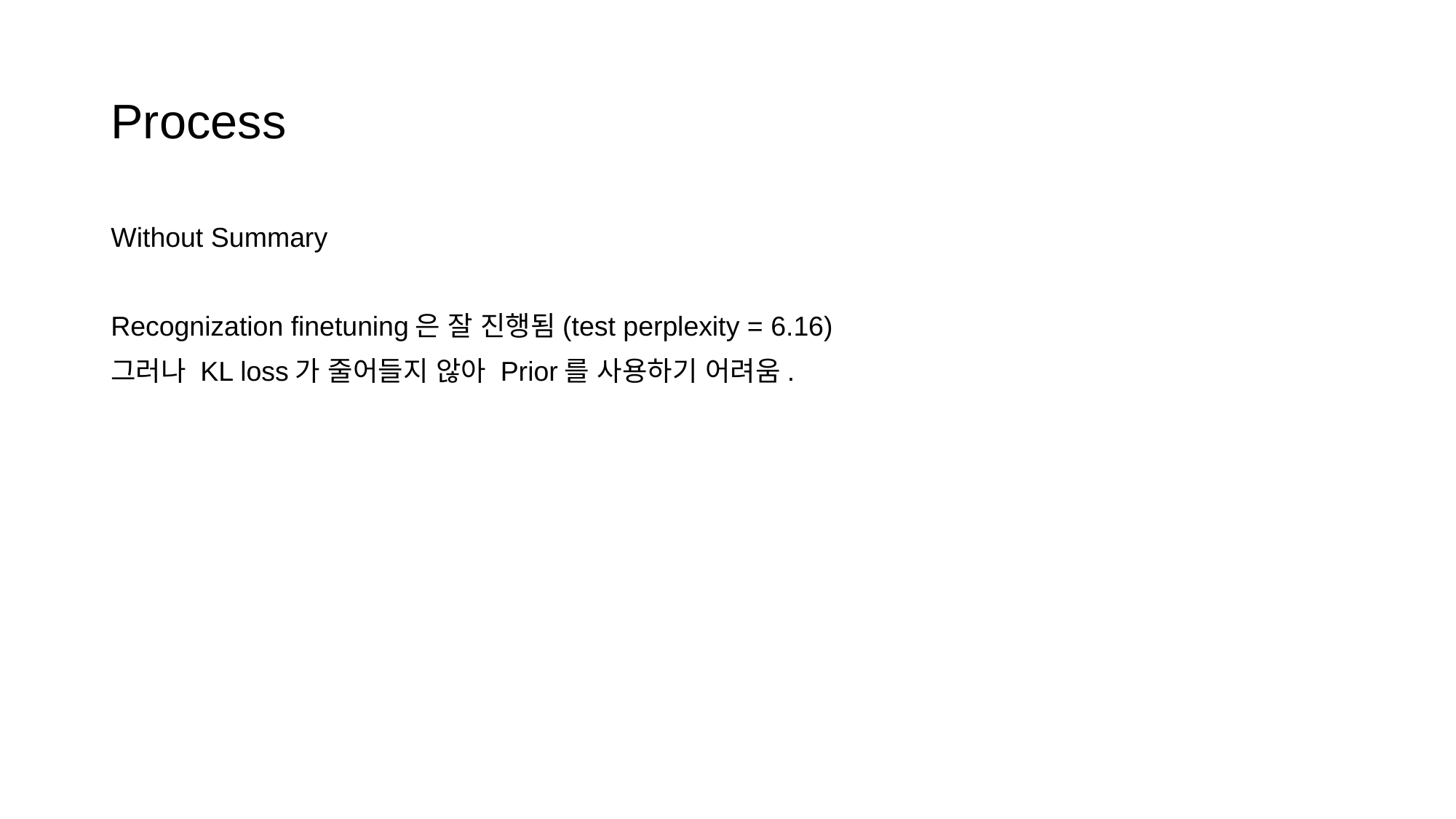

# Process
Without Summary

Recognization finetuning은 잘 진행됨(test perplexity = 6.16)
그러나 KL loss가 줄어들지 않아 Prior를 사용하기 어려움.